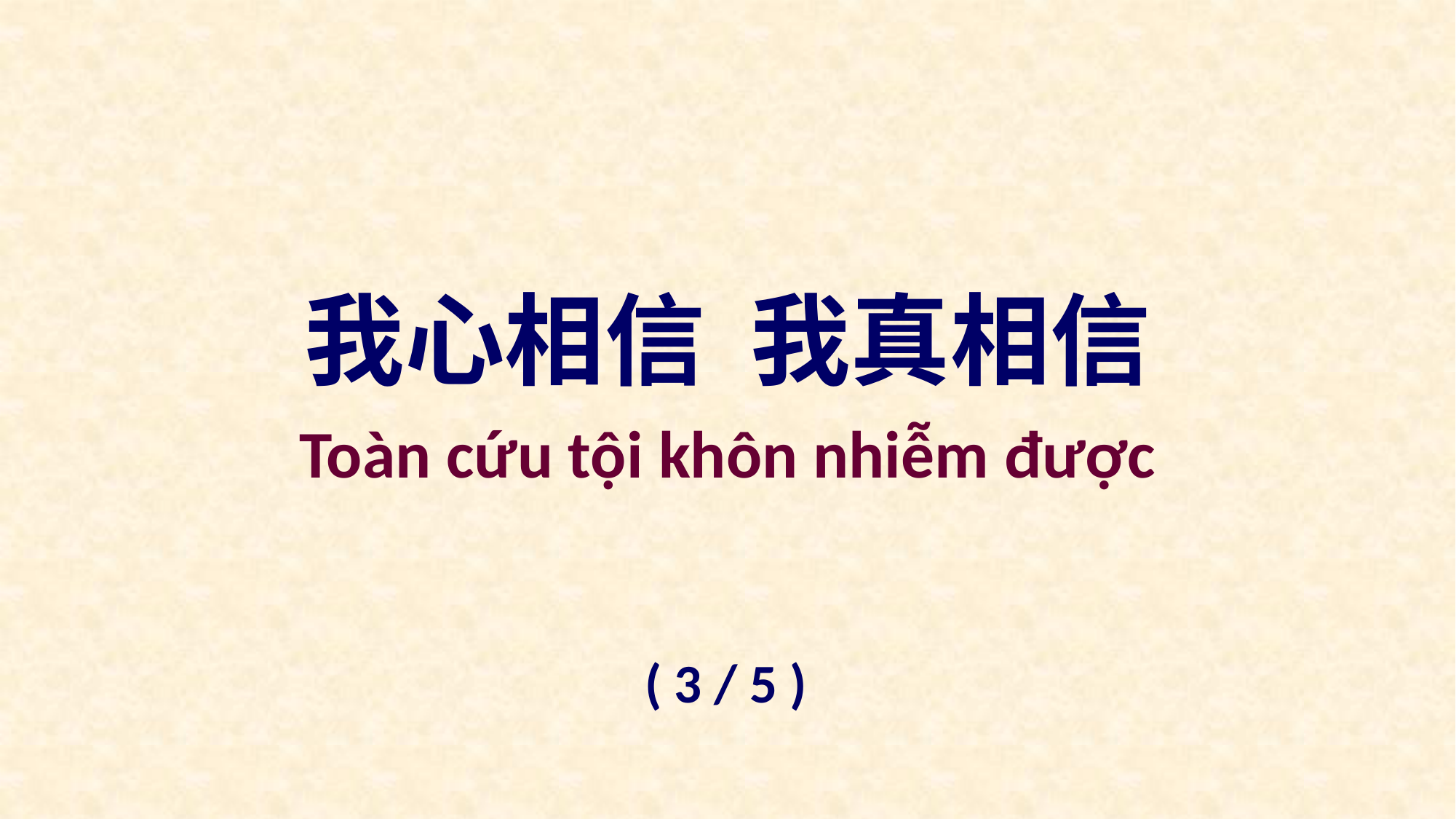

我心相信  我真相信
Toàn cứu tội khôn nhiễm được
( 3 / 5 )